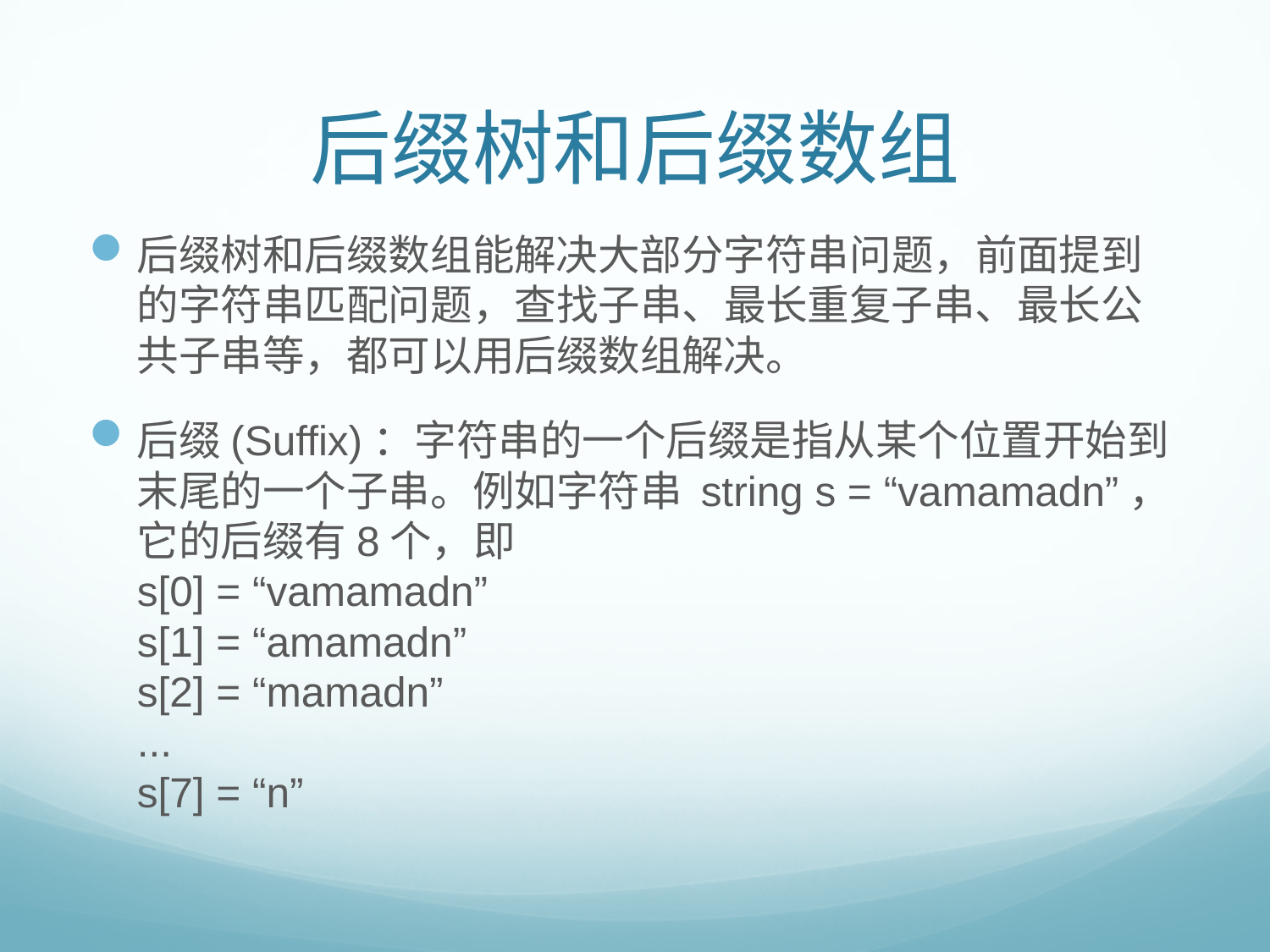

# 后缀树和后缀数组
后缀树和后缀数组能解决大部分字符串问题，前面提到的字符串匹配问题，查找子串、最长重复子串、最长公共子串等，都可以用后缀数组解决。
后缀(Suffix)：字符串的一个后缀是指从某个位置开始到末尾的一个子串。例如字符串 string s = “vamamadn”，它的后缀有8个，即
s[0] = “vamamadn”
s[1] = “amamadn”
s[2] = “mamadn”
...
s[7] = “n”